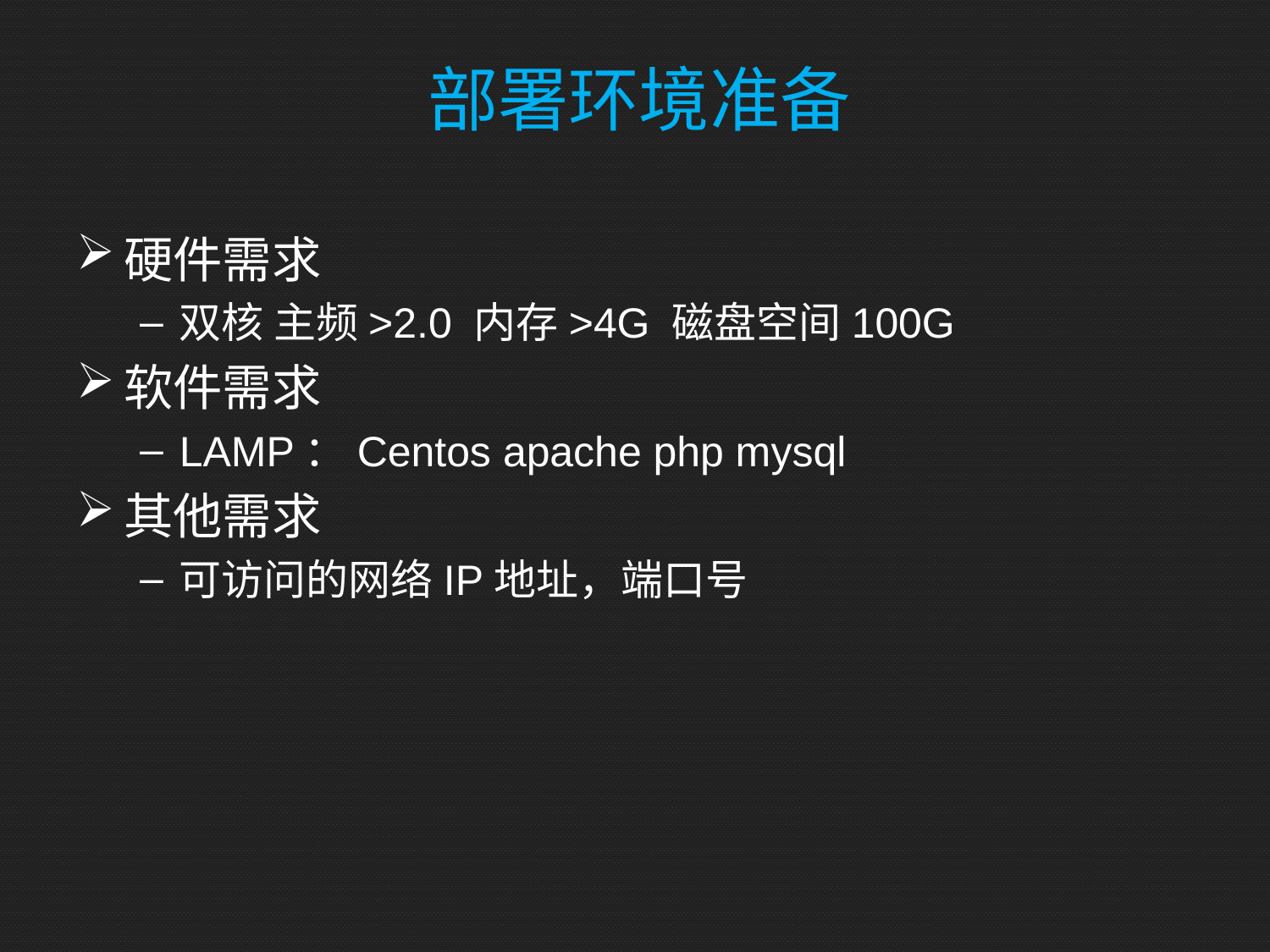

# 部署环境准备
硬件需求
双核 主频>2.0 内存>4G 磁盘空间100G
软件需求
LAMP：Centos apache php mysql
其他需求
可访问的网络IP地址，端口号